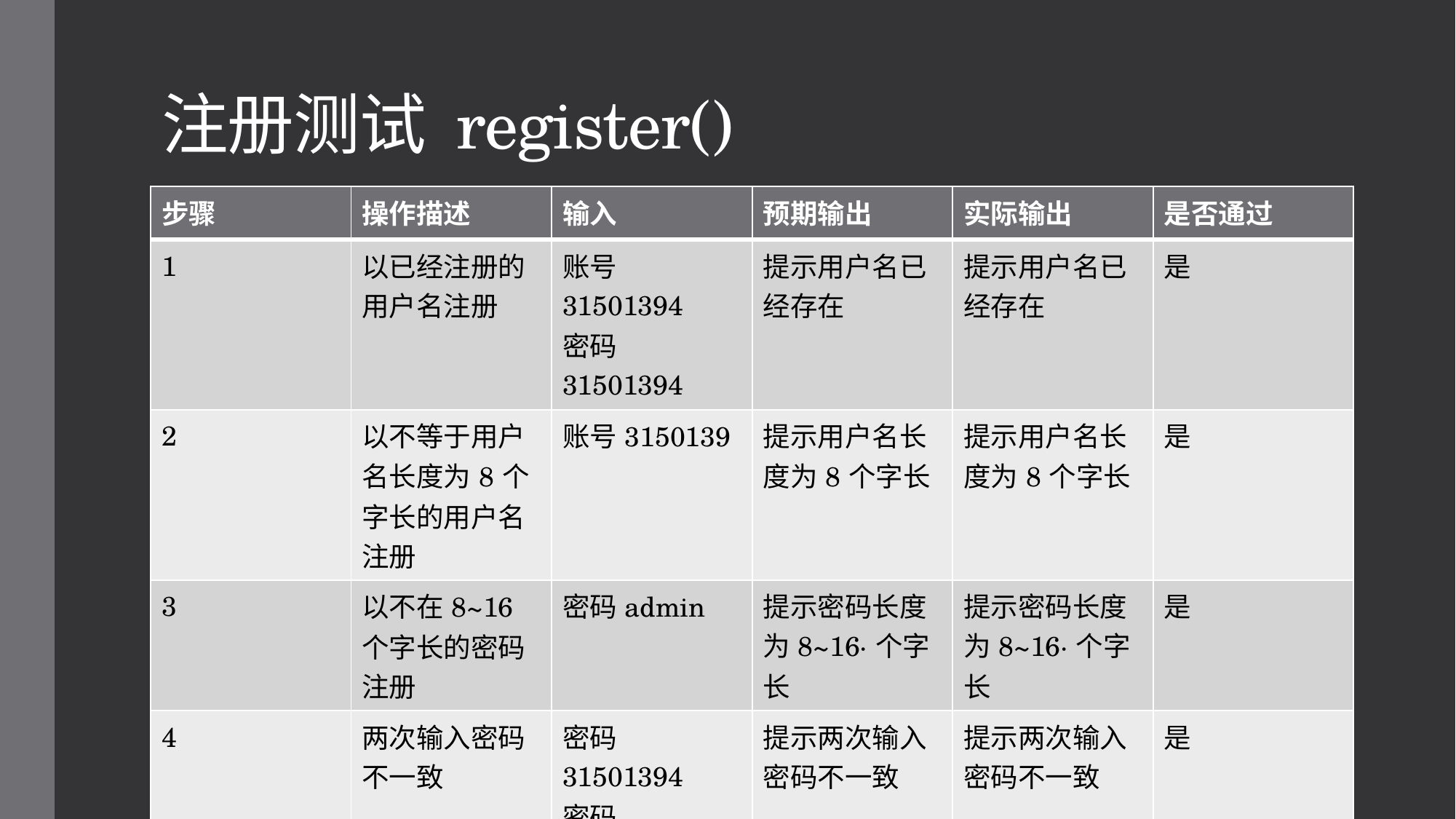

# 注册测试 register()
| 步骤 | 操作描述 | 输入 | 预期输出 | 实际输出 | 是否通过 |
| --- | --- | --- | --- | --- | --- |
| 1 | 以已经注册的用户名注册 | 账号31501394 密码31501394 | 提示用户名已经存在 | 提示用户名已经存在 | 是 |
| 2 | 以不等于用户名长度为8个字长的用户名注册 | 账号3150139 | 提示用户名长度为8个字长 | 提示用户名长度为8个字长 | 是 |
| 3 | 以不在8~16个字长的密码注册 | 密码admin | 提示密码长度为8~16·个字长 | 提示密码长度为8~16·个字长 | 是 |
| 4 | 两次输入密码不一致 | 密码31501394 密码31501395 | 提示两次输入密码不一致 | 提示两次输入密码不一致 | 是 |
| 5 | 输入符合用户名和密码长度正确 | 账号31501395 密码31501395 | 提示注册成功 | 提示注册成功 | 是 |